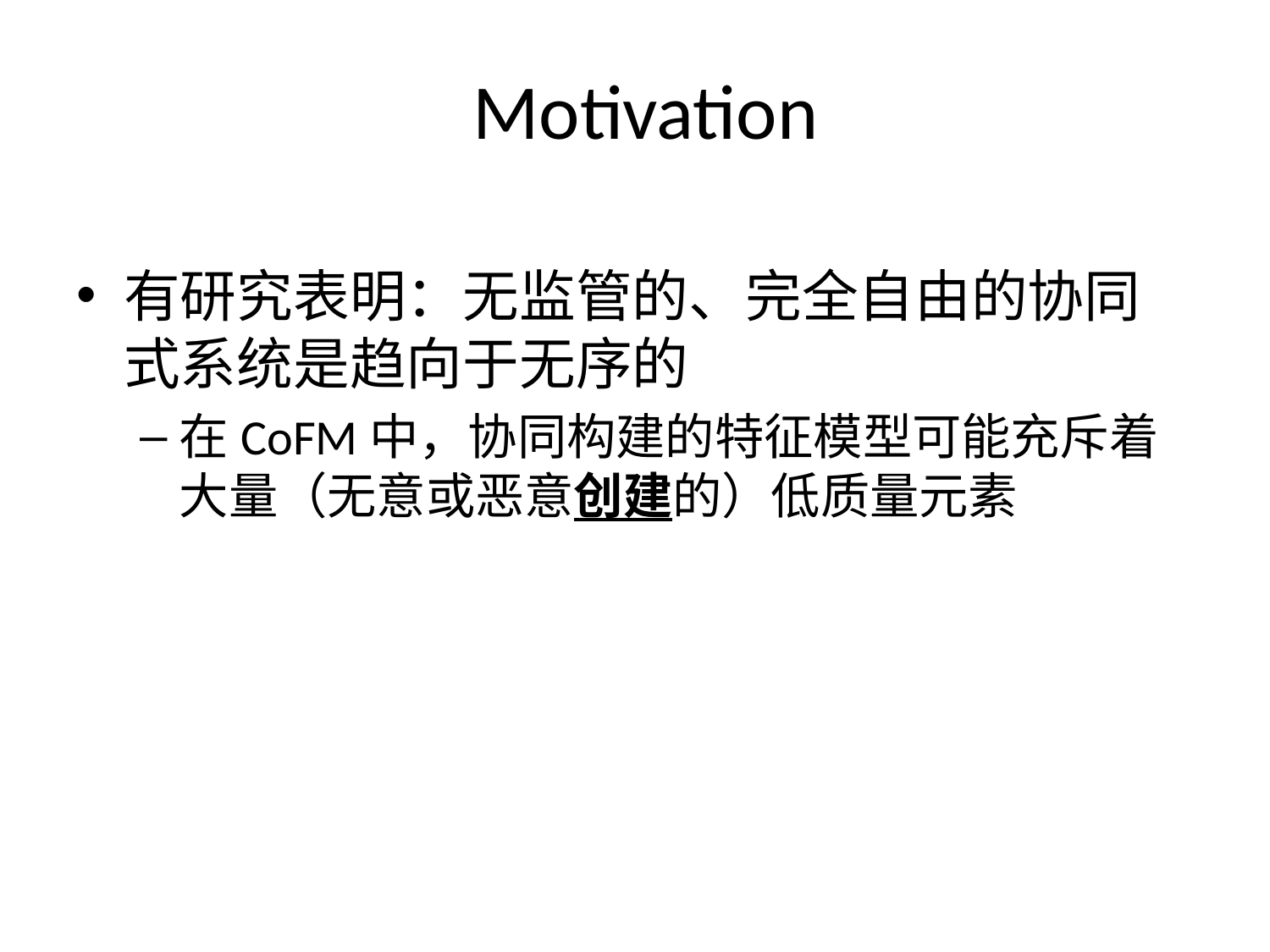

# Motivation
有研究表明：无监管的、完全自由的协同式系统是趋向于无序的
在CoFM中，协同构建的特征模型可能充斥着大量（无意或恶意创建的）低质量元素